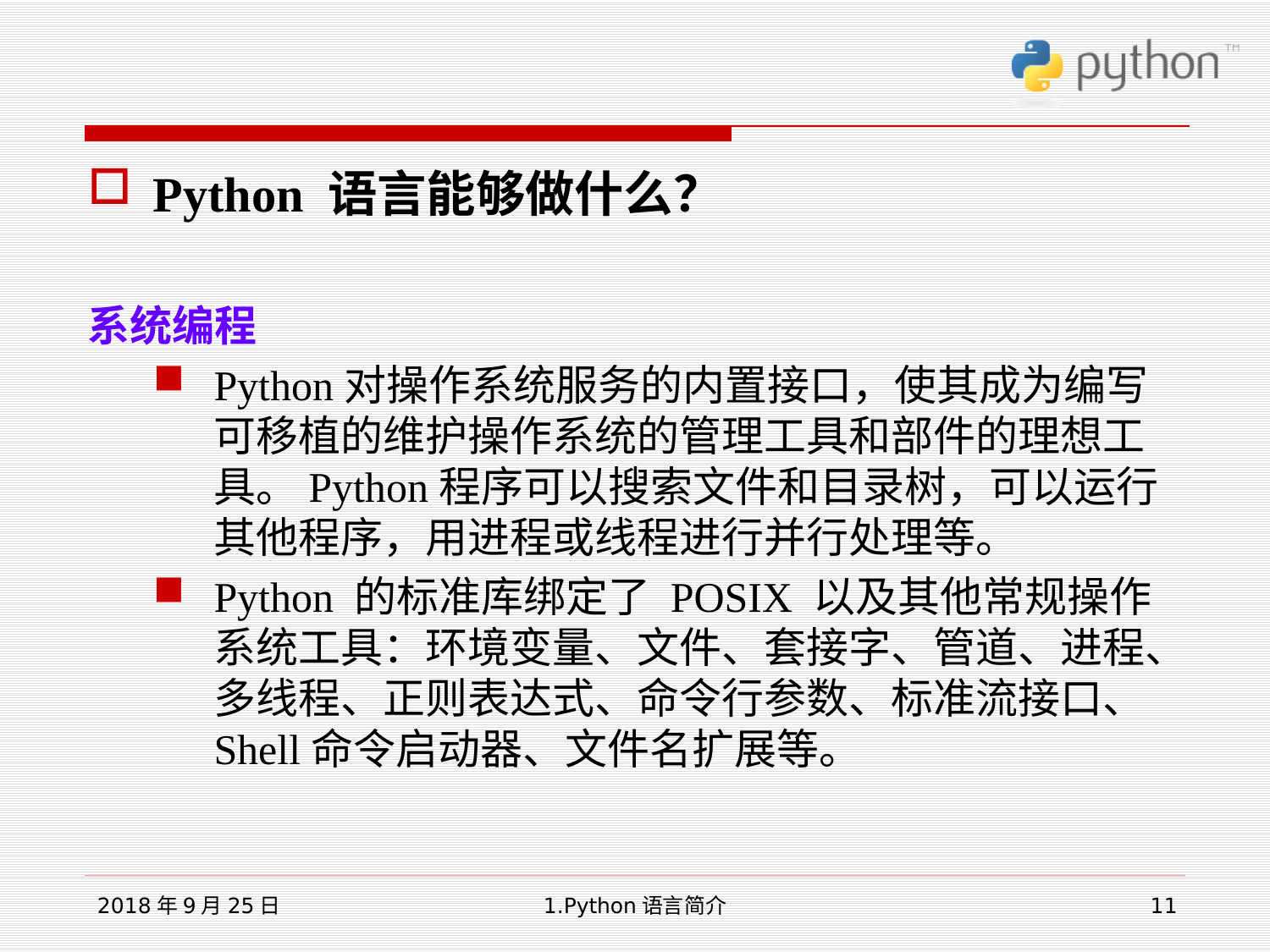

Python 语言能够做什么？

系统编程
Python对操作系统服务的内置接口，使其成为编写可移植的维护操作系统的管理工具和部件的理想工具。Python程序可以搜索文件和目录树，可以运行其他程序，用进程或线程进行并行处理等。
Python 的标准库绑定了 POSIX 以及其他常规操作系统工具：环境变量、文件、套接字、管道、进程、多线程、正则表达式、命令行参数、标准流接口、Shell命令启动器、文件名扩展等。
2018年9月25日
1.Python语言简介
11